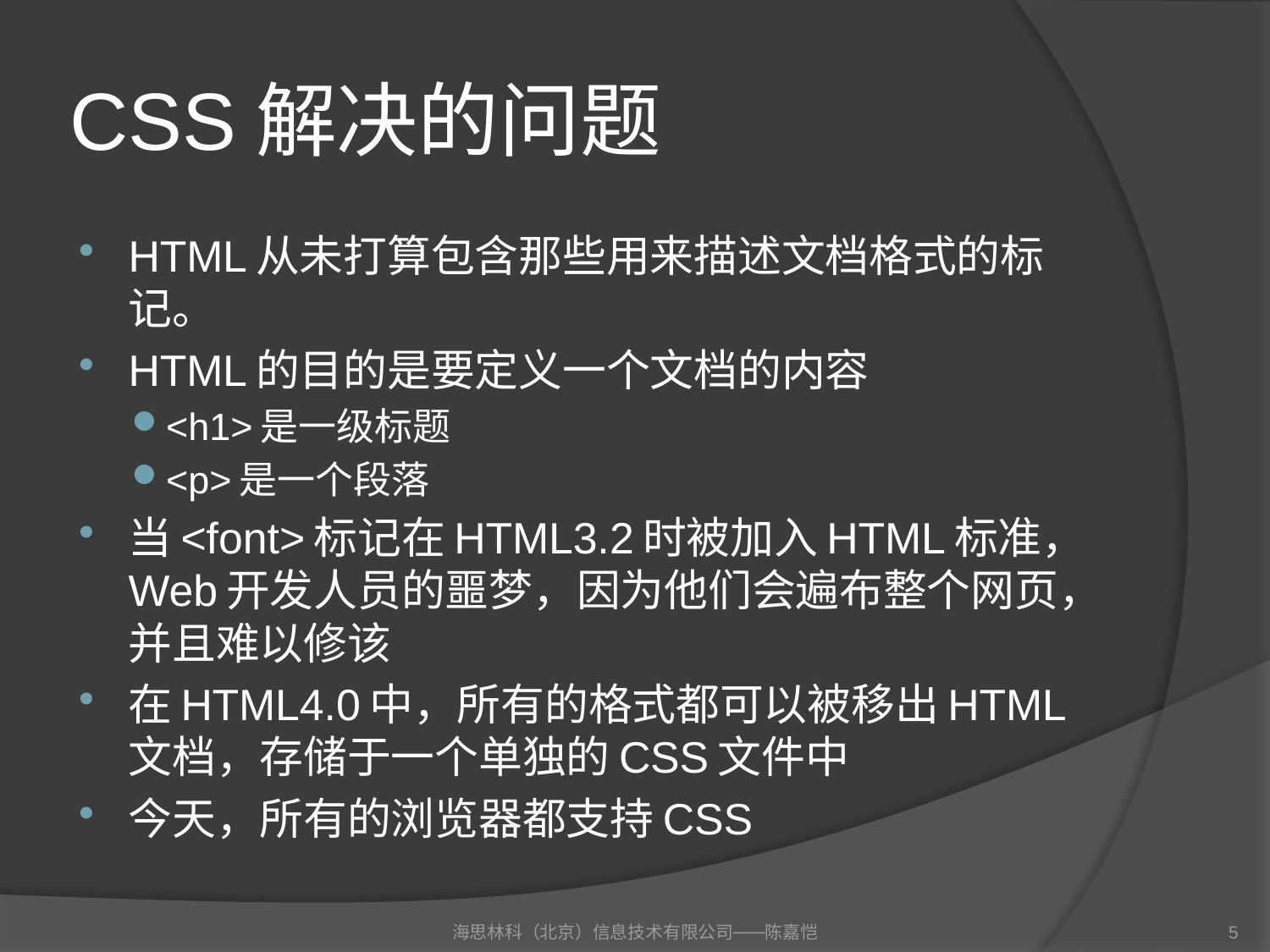

# CSS解决的问题
HTML从未打算包含那些用来描述文档格式的标记。
HTML的目的是要定义一个文档的内容
<h1>是一级标题
<p>是一个段落
当<font>标记在HTML3.2时被加入HTML标准，Web开发人员的噩梦，因为他们会遍布整个网页，并且难以修该
在HTML4.0中，所有的格式都可以被移出HTML文档，存储于一个单独的CSS文件中
今天，所有的浏览器都支持CSS
海思林科（北京）信息技术有限公司——陈嘉恺
5